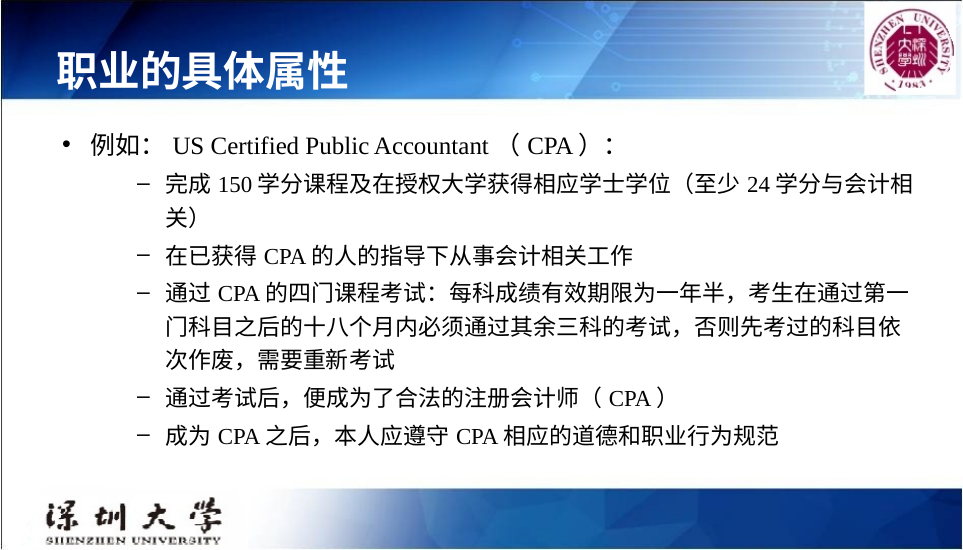

# 职业的具体属性
例如：US Certified Public Accountant（CPA）：
完成150学分课程及在授权大学获得相应学士学位（至少24学分与会计相关）
在已获得CPA的人的指导下从事会计相关工作
通过CPA的四门课程考试：每科成绩有效期限为一年半，考生在通过第一门科目之后的十八个月内必须通过其余三科的考试，否则先考过的科目依次作废，需要重新考试
通过考试后，便成为了合法的注册会计师（CPA）
成为CPA之后，本人应遵守CPA相应的道德和职业行为规范

15